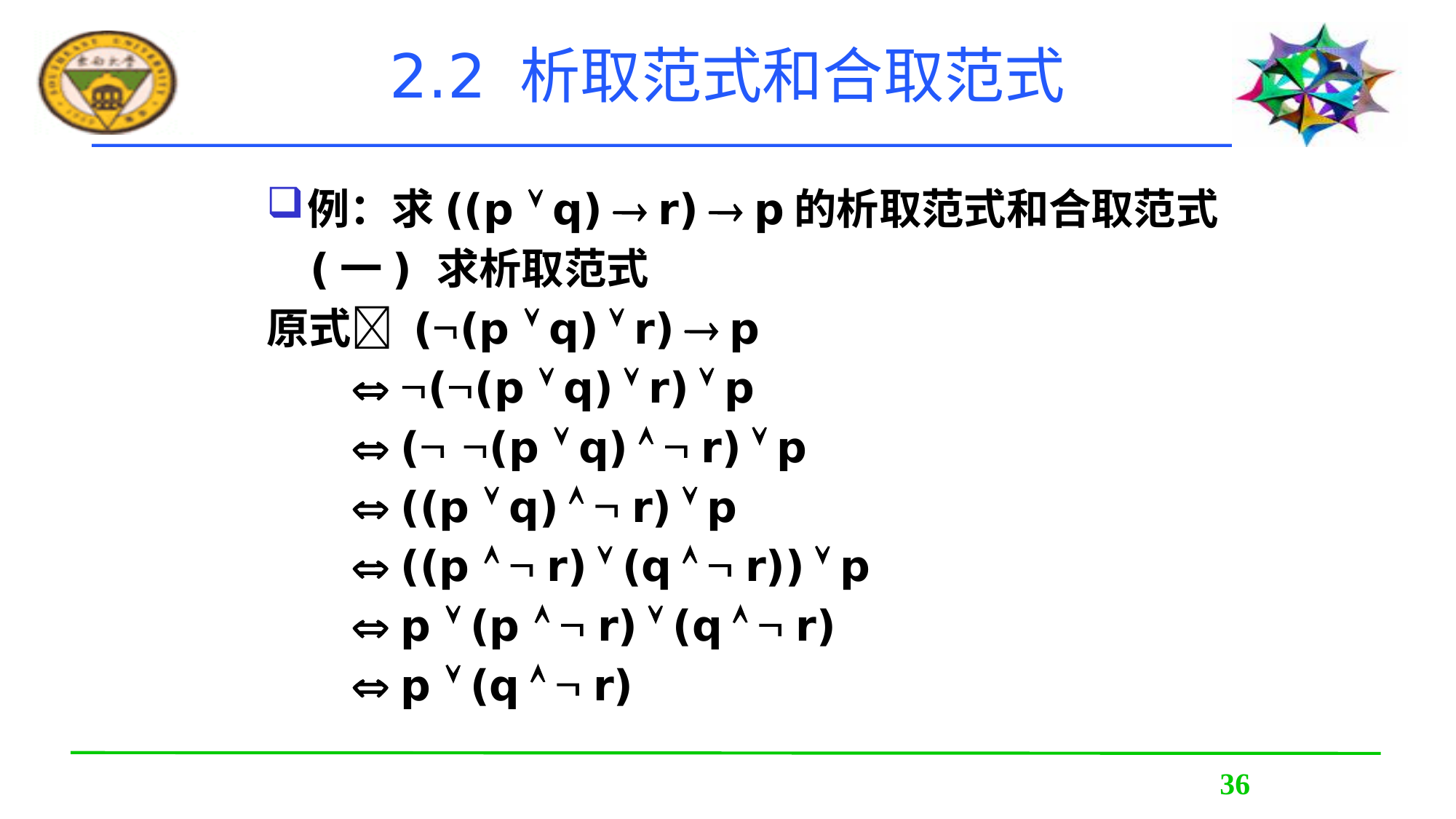

# 2.2 析取范式和合取范式
例：求((p ∨ q) → r) → p的析取范式和合取范式
   (一) 求析取范式
原式⇔ (¬(p ∨ q) ∨ r) → p
        ⇔ ¬(¬(p ∨ q) ∨ r) ∨ p
        ⇔ (¬ ¬(p ∨ q) ∧ ¬ r) ∨ p
        ⇔ ((p ∨ q) ∧ ¬ r) ∨ p
        ⇔ ((p ∧ ¬ r) ∨ (q ∧ ¬ r)) ∨ p
        ⇔ p ∨ (p ∧ ¬ r) ∨ (q ∧ ¬ r)
        ⇔ p ∨ (q ∧ ¬ r)